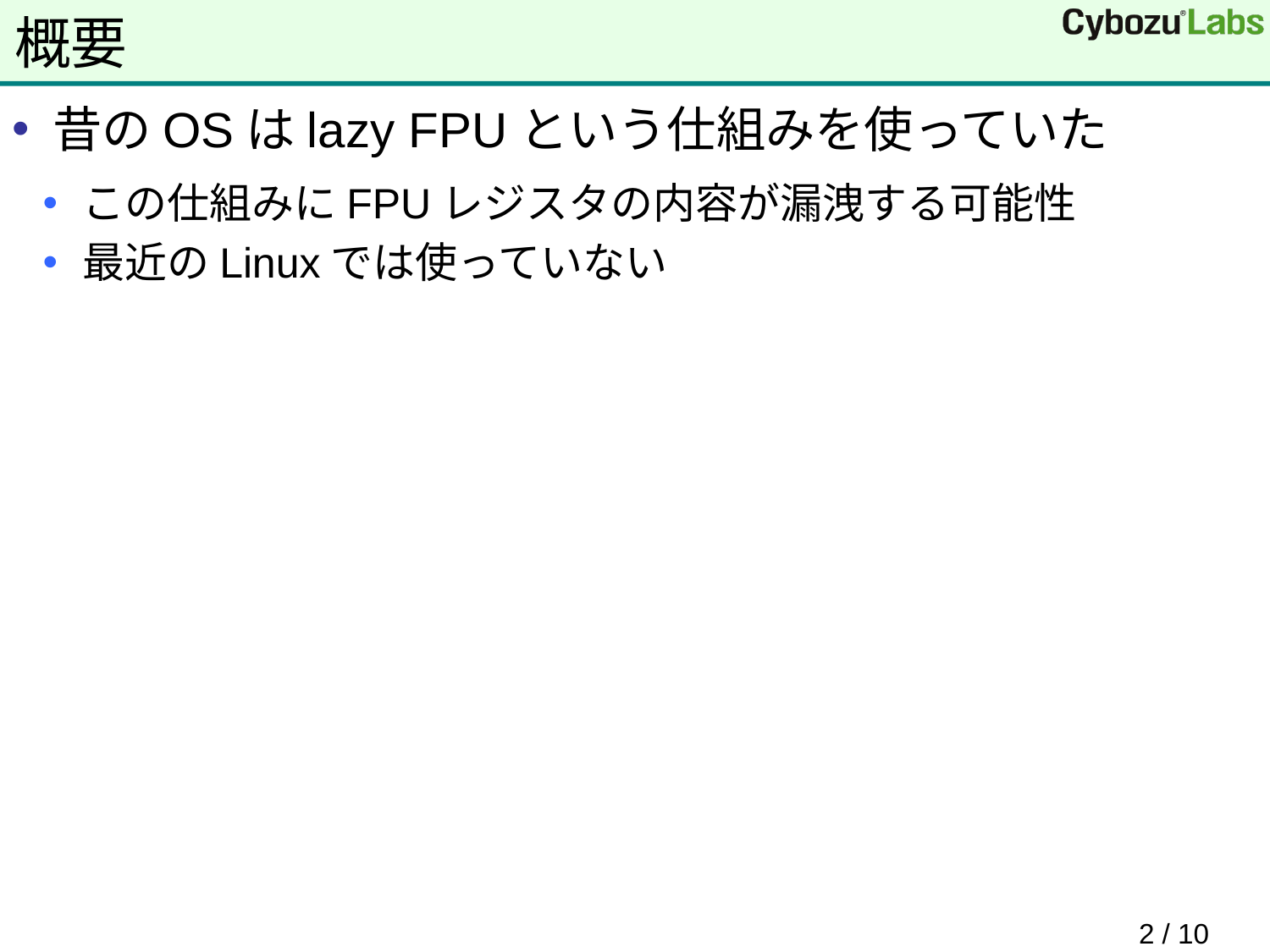

# 概要
昔のOSはlazy FPUという仕組みを使っていた
この仕組みにFPUレジスタの内容が漏洩する可能性
最近のLinuxでは使っていない
    2 / 10